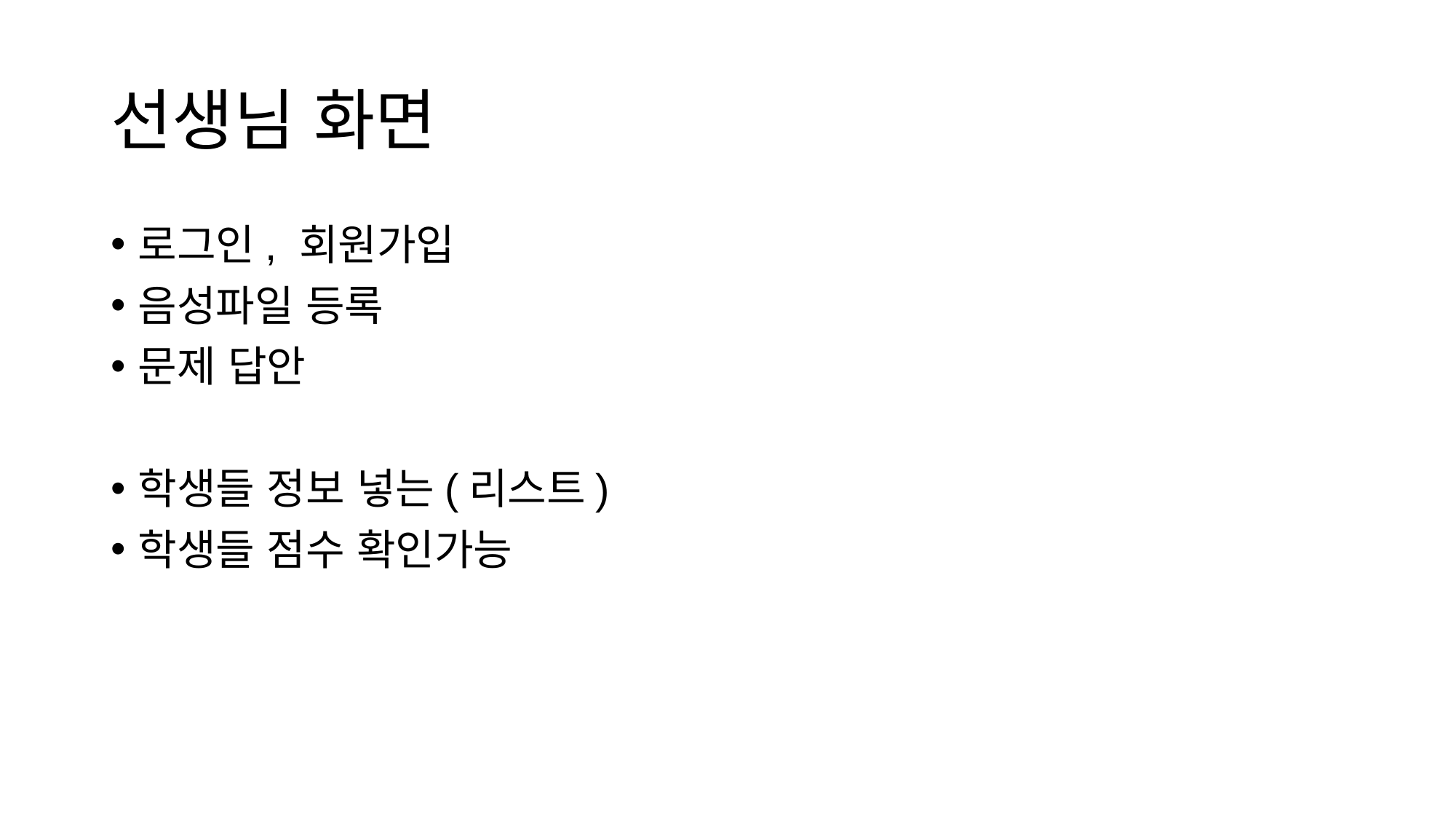

# 선생님 화면
로그인, 회원가입
음성파일 등록
문제 답안

학생들 정보 넣는(리스트)
학생들 점수 확인가능